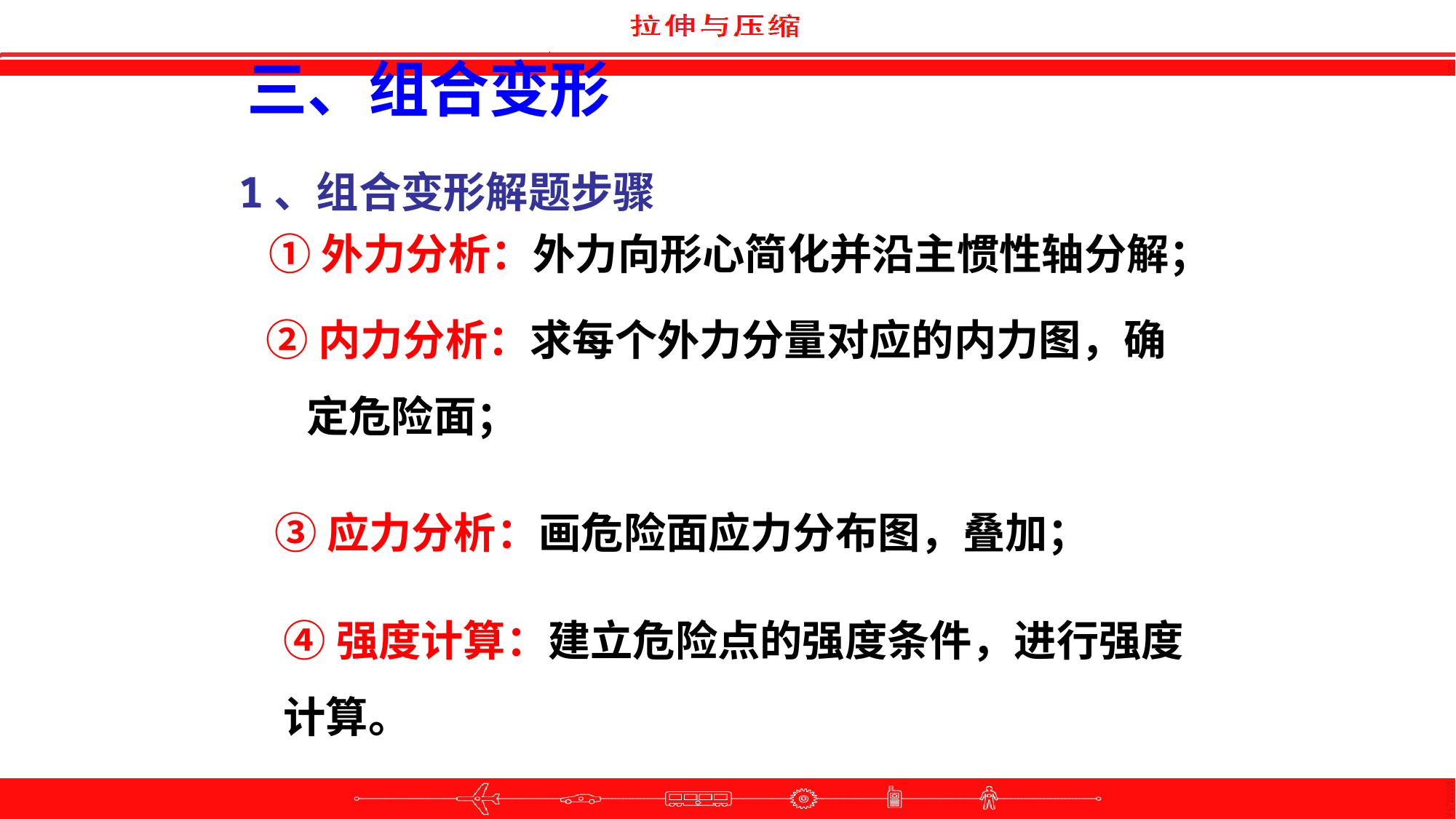

三、组合变形
1、组合变形解题步骤
①外力分析：外力向形心简化并沿主惯性轴分解；
②内力分析：求每个外力分量对应的内力图，确定危险面；
③应力分析：画危险面应力分布图，叠加；
④强度计算：建立危险点的强度条件，进行强度计算。